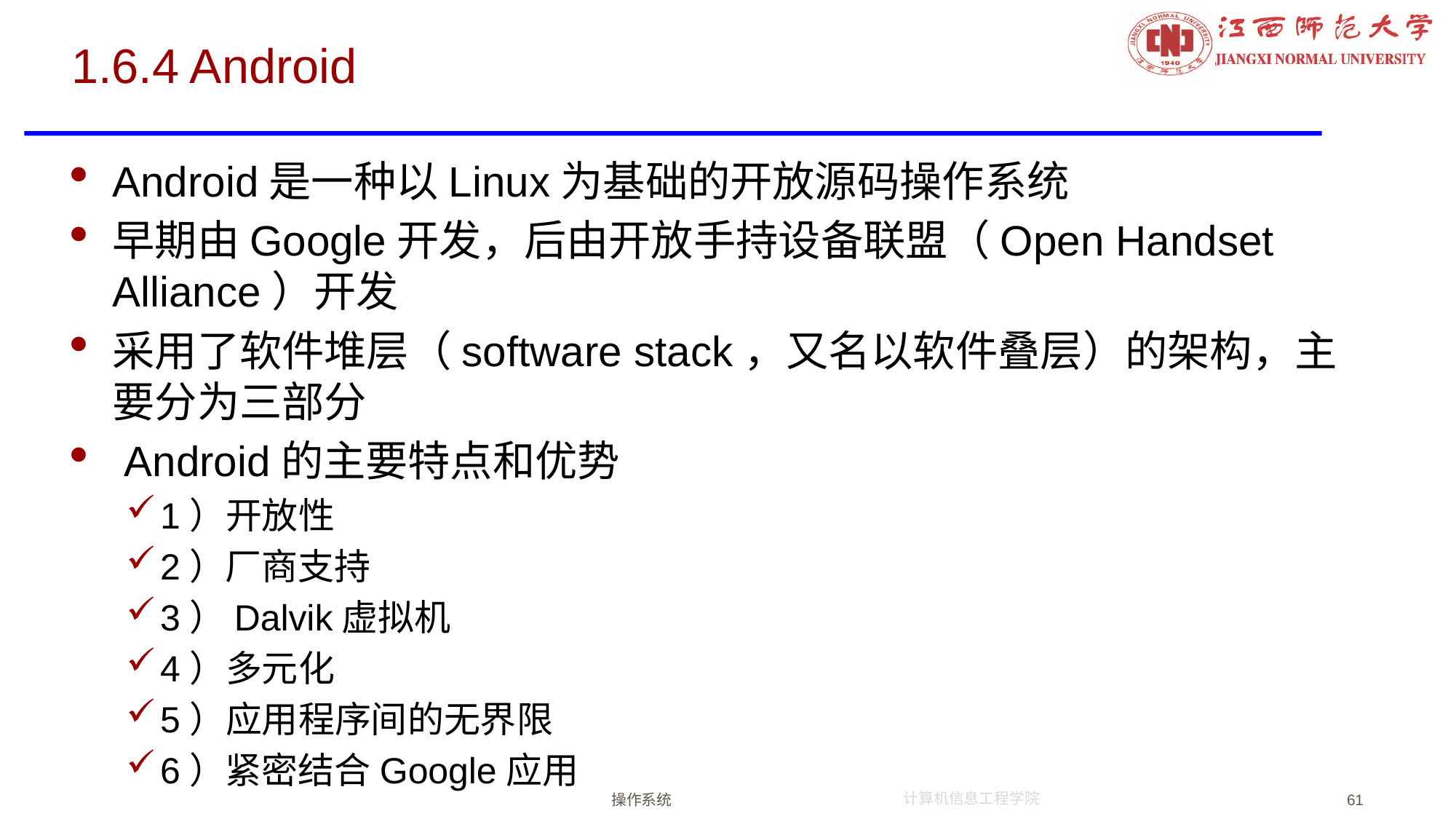

# 1.6.4 Android
Android是一种以Linux为基础的开放源码操作系统
早期由Google开发，后由开放手持设备联盟（Open Handset Alliance）开发
采用了软件堆层（software stack，又名以软件叠层）的架构，主要分为三部分
 Android的主要特点和优势
1）开放性
2）厂商支持
3）Dalvik虚拟机
4）多元化
5）应用程序间的无界限
6）紧密结合Google应用
操作系统
61